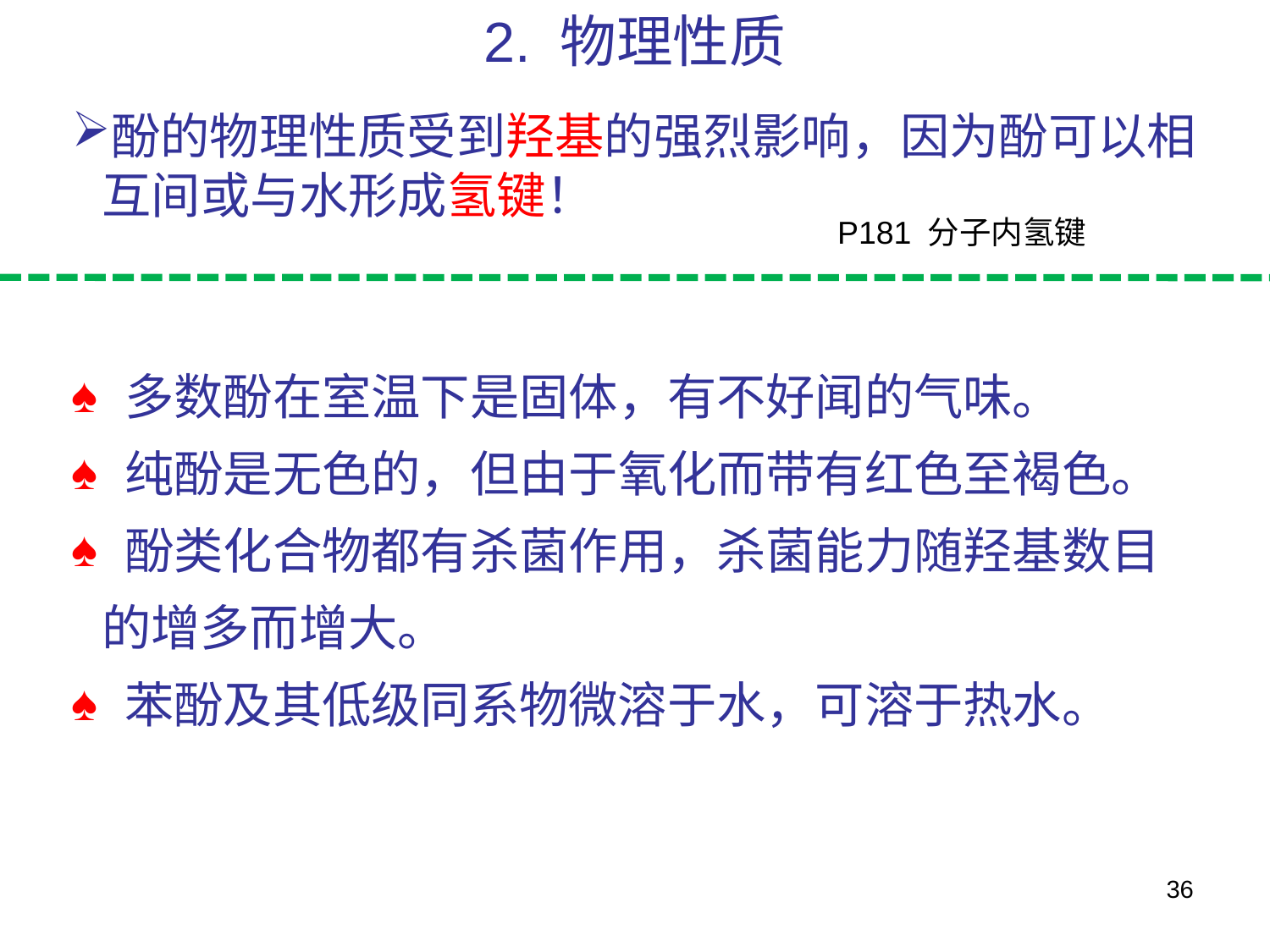

2. 物理性质
酚的物理性质受到羟基的强烈影响，因为酚可以相互间或与水形成氢键！
P181 分子内氢键
 多数酚在室温下是固体，有不好闻的气味。
 纯酚是无色的，但由于氧化而带有红色至褐色。
 酚类化合物都有杀菌作用，杀菌能力随羟基数目的增多而增大。
 苯酚及其低级同系物微溶于水，可溶于热水。
36